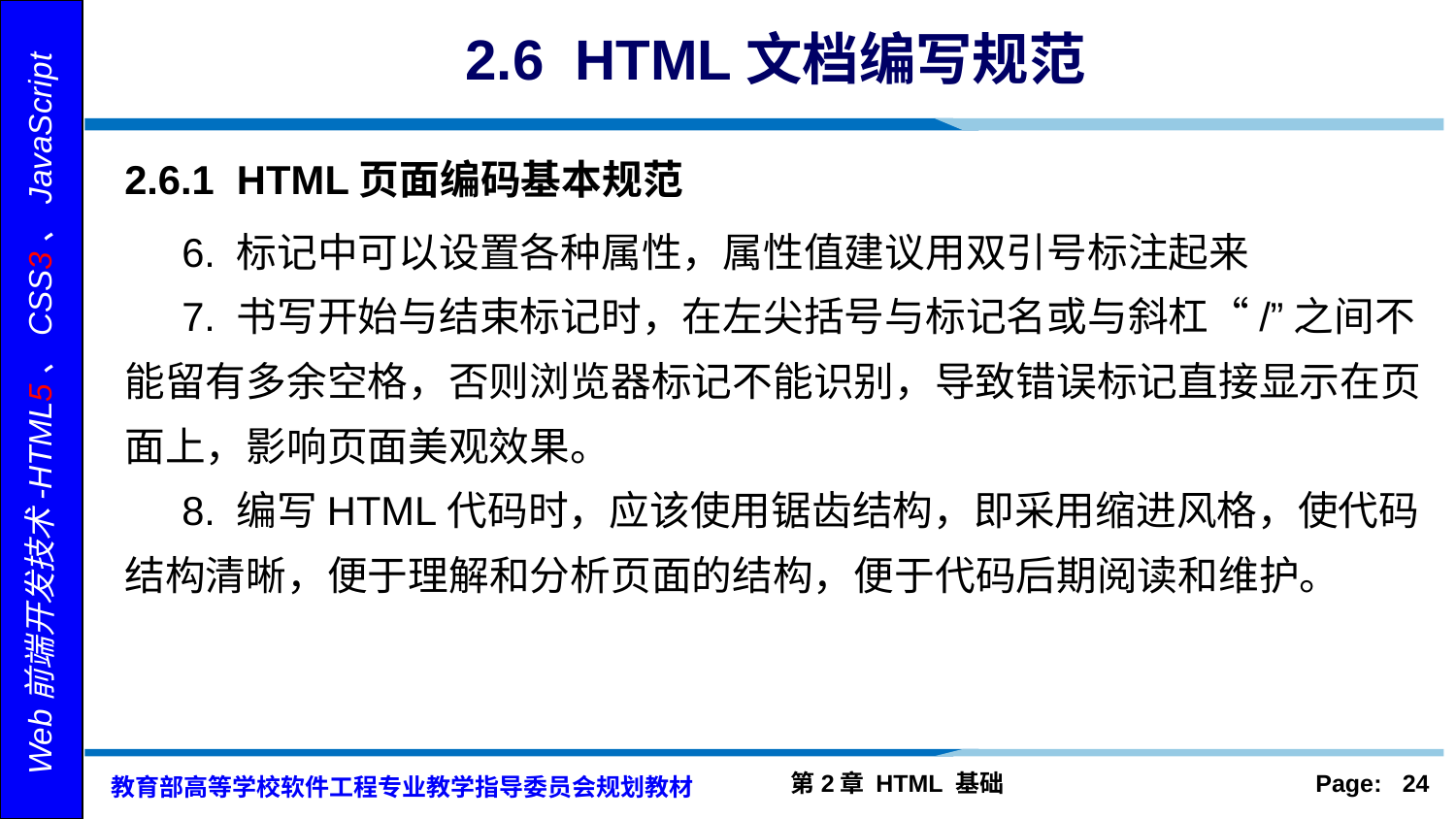

# 2.6  HTML文档编写规范
2.6.1  HTML页面编码基本规范
6. 标记中可以设置各种属性，属性值建议用双引号标注起来
7. 书写开始与结束标记时，在左尖括号与标记名或与斜杠“/”之间不能留有多余空格，否则浏览器标记不能识别，导致错误标记直接显示在页面上，影响页面美观效果。
8. 编写HTML代码时，应该使用锯齿结构，即采用缩进风格，使代码结构清晰，便于理解和分析页面的结构，便于代码后期阅读和维护。